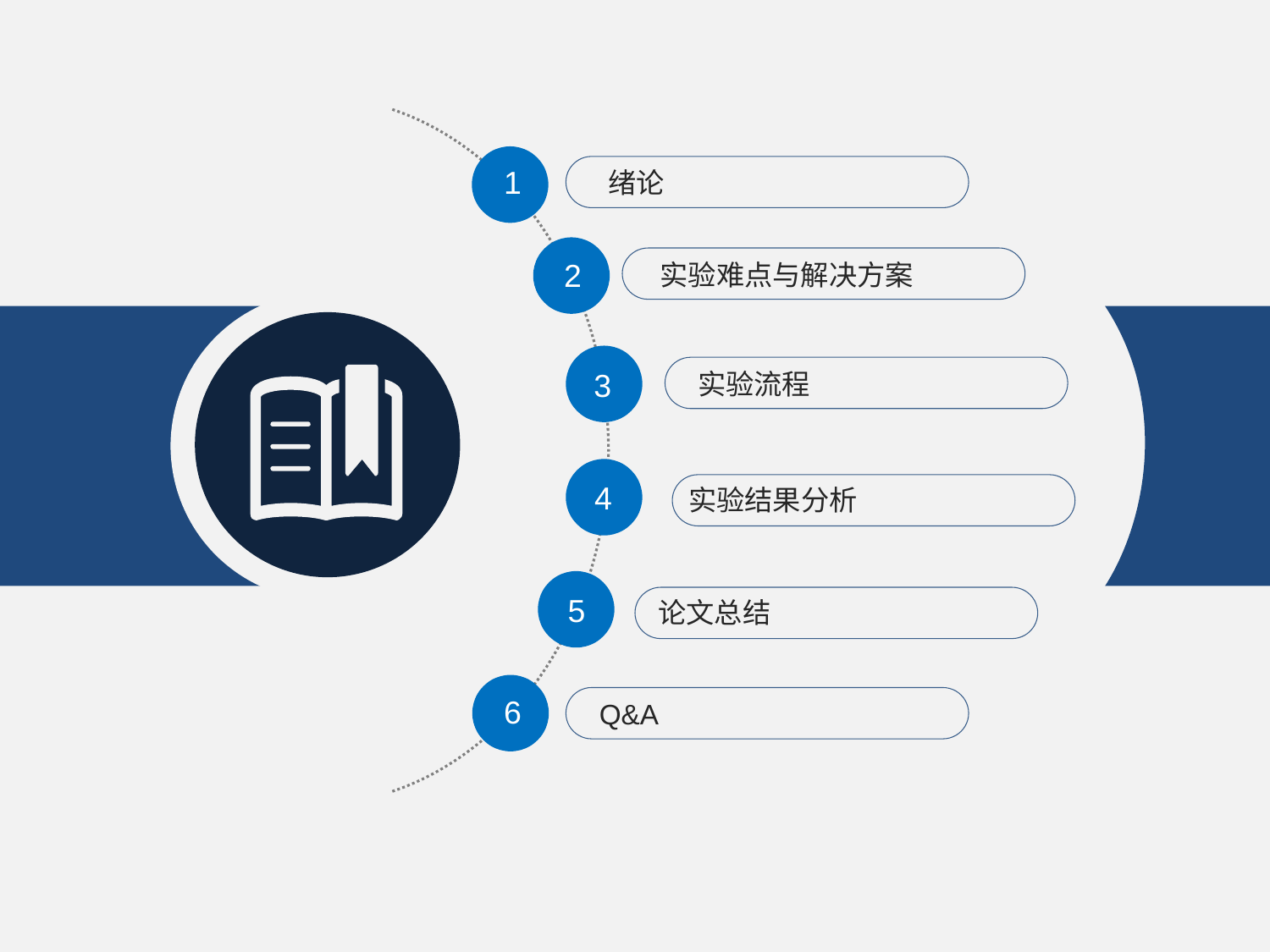

1

绪论

2
实验难点与解决方案

3
实验流程

4

实验结果分析

5

论文总结

6

Q&A